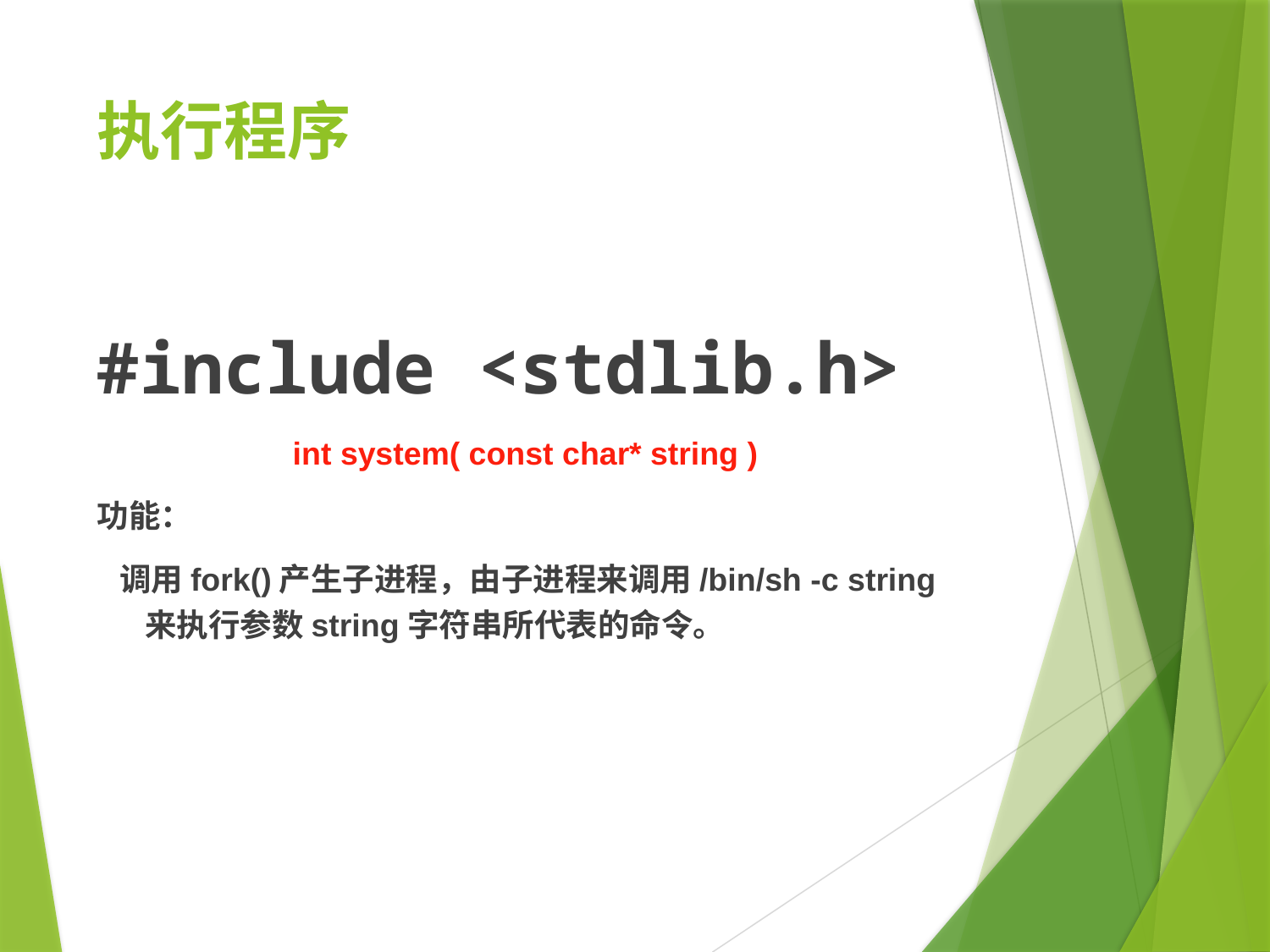

# 执行程序
#include <stdlib.h>
int system( const char* string )
功能：
  调用fork()产生子进程，由子进程来调用/bin/sh -c string来执行参数string字符串所代表的命令。